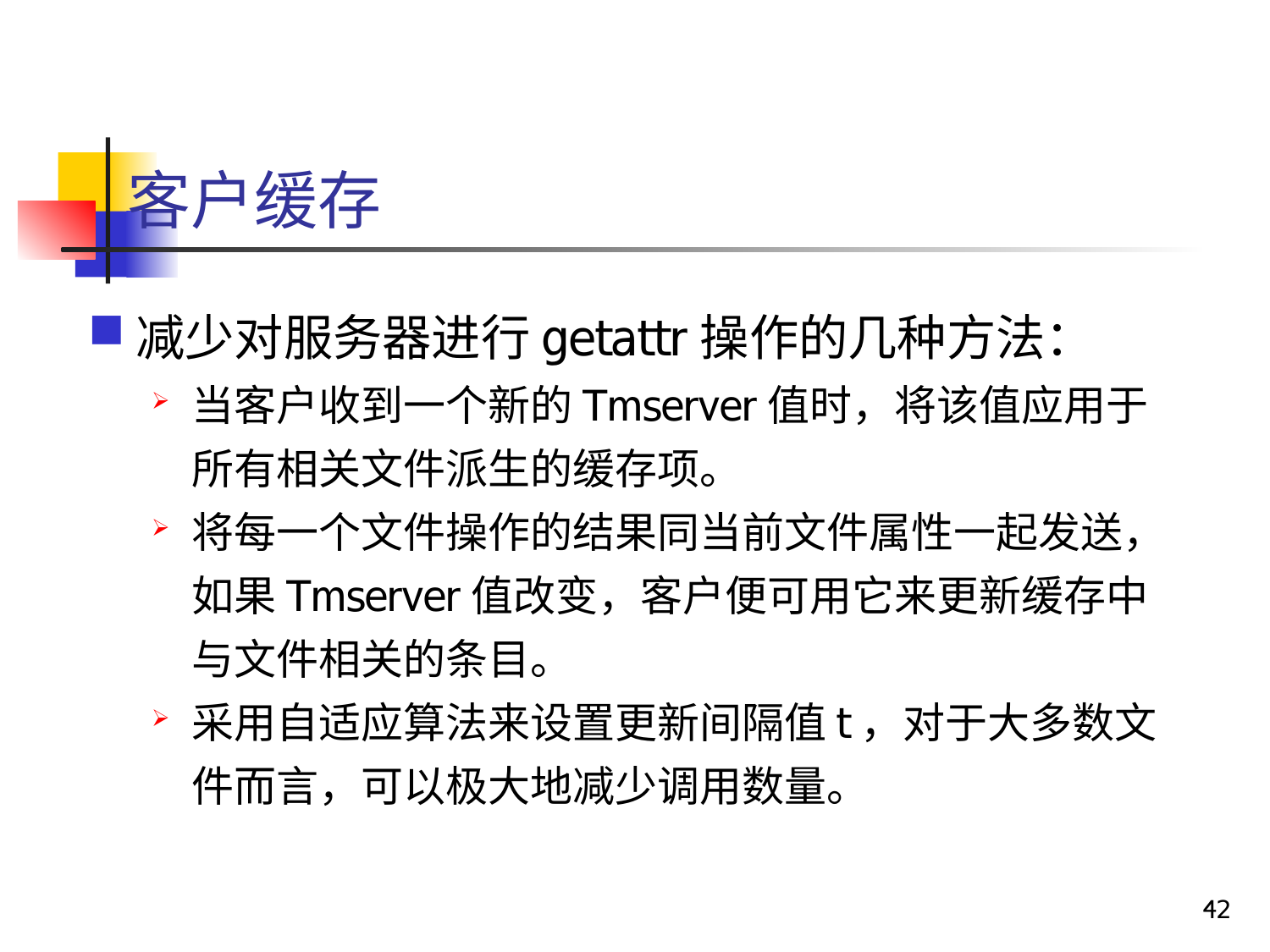

客户缓存
减少对服务器进行getattr操作的几种方法：
当客户收到一个新的Tmserver值时，将该值应用于所有相关文件派生的缓存项。
将每一个文件操作的结果同当前文件属性一起发送，如果Tmserver值改变，客户便可用它来更新缓存中与文件相关的条目。
采用自适应算法来设置更新间隔值t，对于大多数文件而言，可以极大地减少调用数量。
42